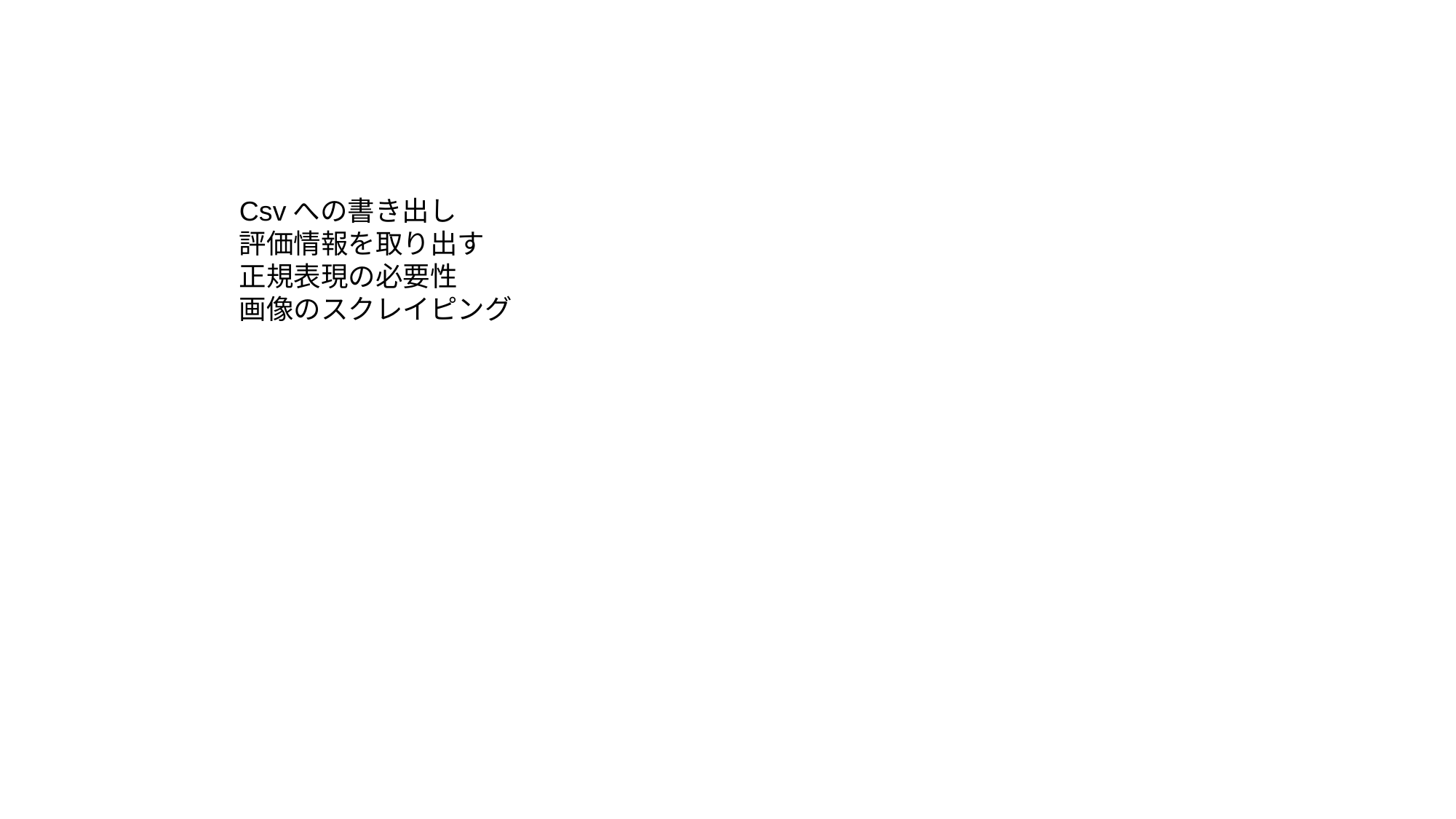

Csvへの書き出し
評価情報を取り出す
正規表現の必要性
画像のスクレイピング